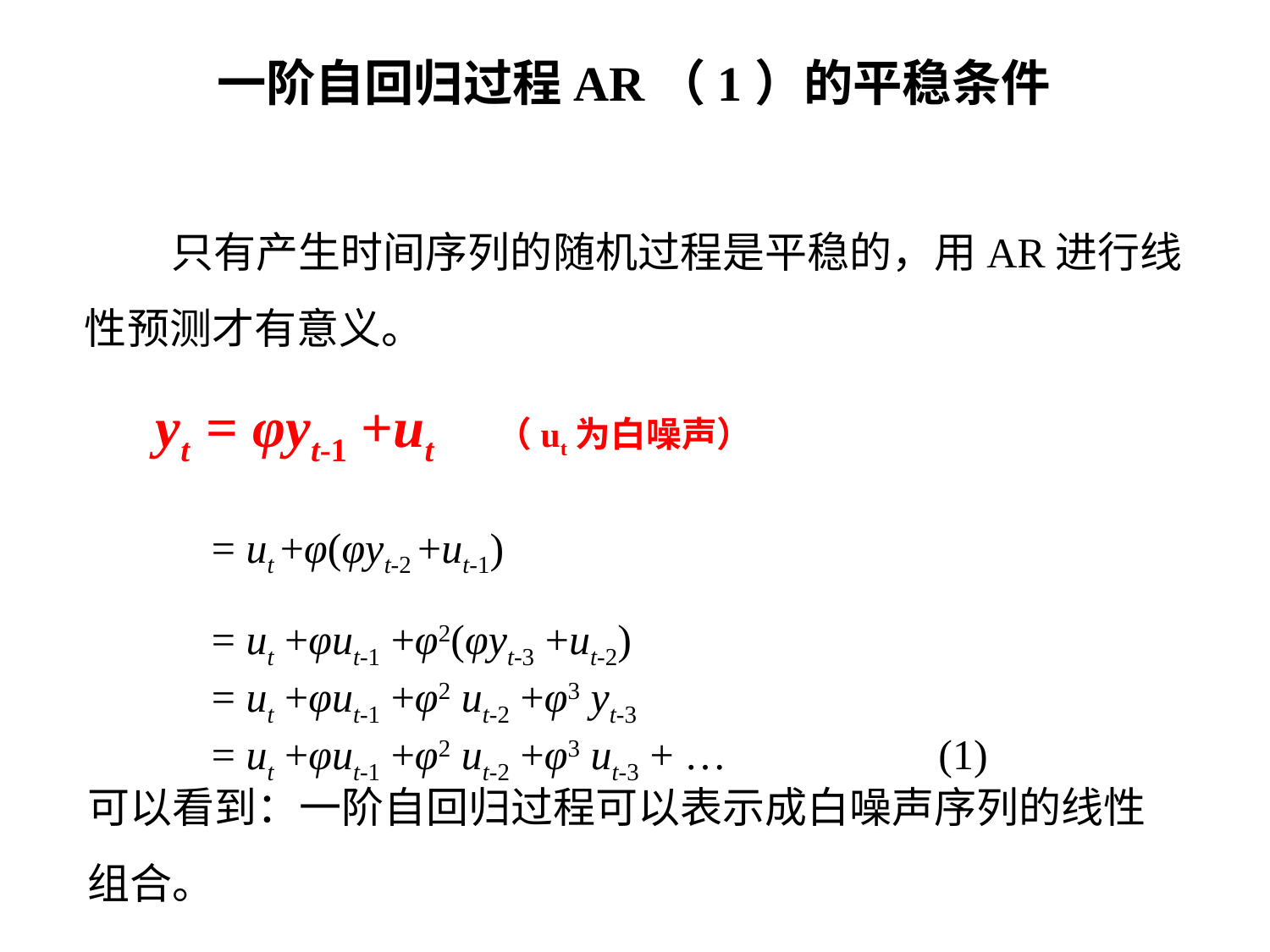

一阶自回归过程AR（1）的平稳条件

        只有产生时间序列的随机过程是平稳的，用AR进行线性预测才有意义。
     yt  = φyt-1 +ut      （ut为白噪声）
	= ut +φ(φyt-2 +ut-1)
	= ut +φut-1 +φ2(φyt-3 +ut-2)
          	= ut +φut-1 +φ2 ut-2 +φ3 yt-3
          	= ut +φut-1 +φ2 ut-2 +φ3 ut-3 + …                    (1)
可以看到：一阶自回归过程可以表示成白噪声序列的线性组合。